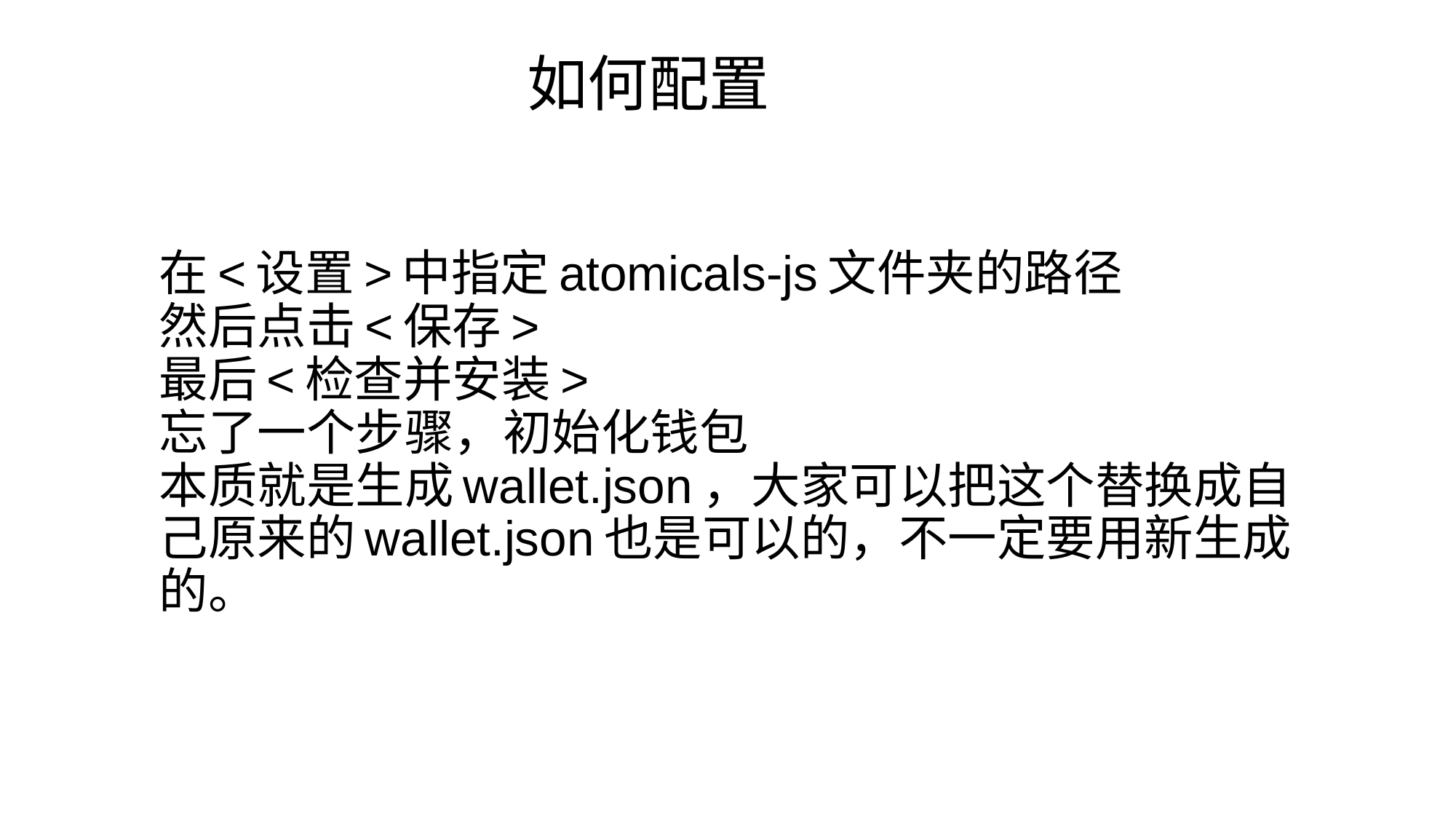

如何配置
# 在<设置>中指定atomicals-js文件夹的路径 然后点击<保存> 最后<检查并安装> 忘了一个步骤，初始化钱包 本质就是生成wallet.json，大家可以把这个替换成自己原来的wallet.json也是可以的，不一定要用新生成的。